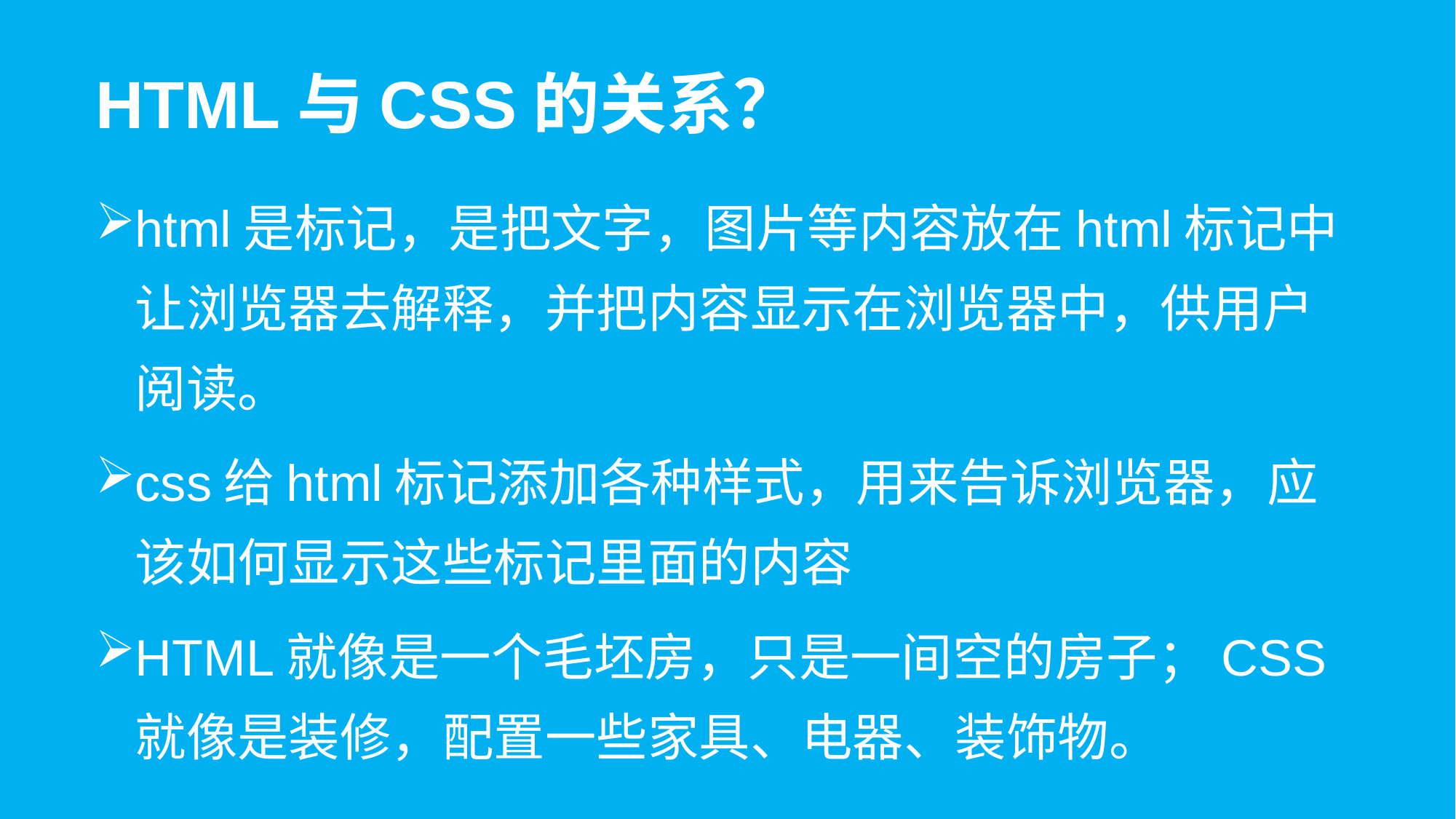

# HTML与CSS的关系？
html是标记，是把文字，图片等内容放在html标记中让浏览器去解释，并把内容显示在浏览器中，供用户阅读。
css给html标记添加各种样式，用来告诉浏览器，应该如何显示这些标记里面的内容
HTML就像是一个毛坯房，只是一间空的房子；CSS就像是装修，配置一些家具、电器、装饰物。